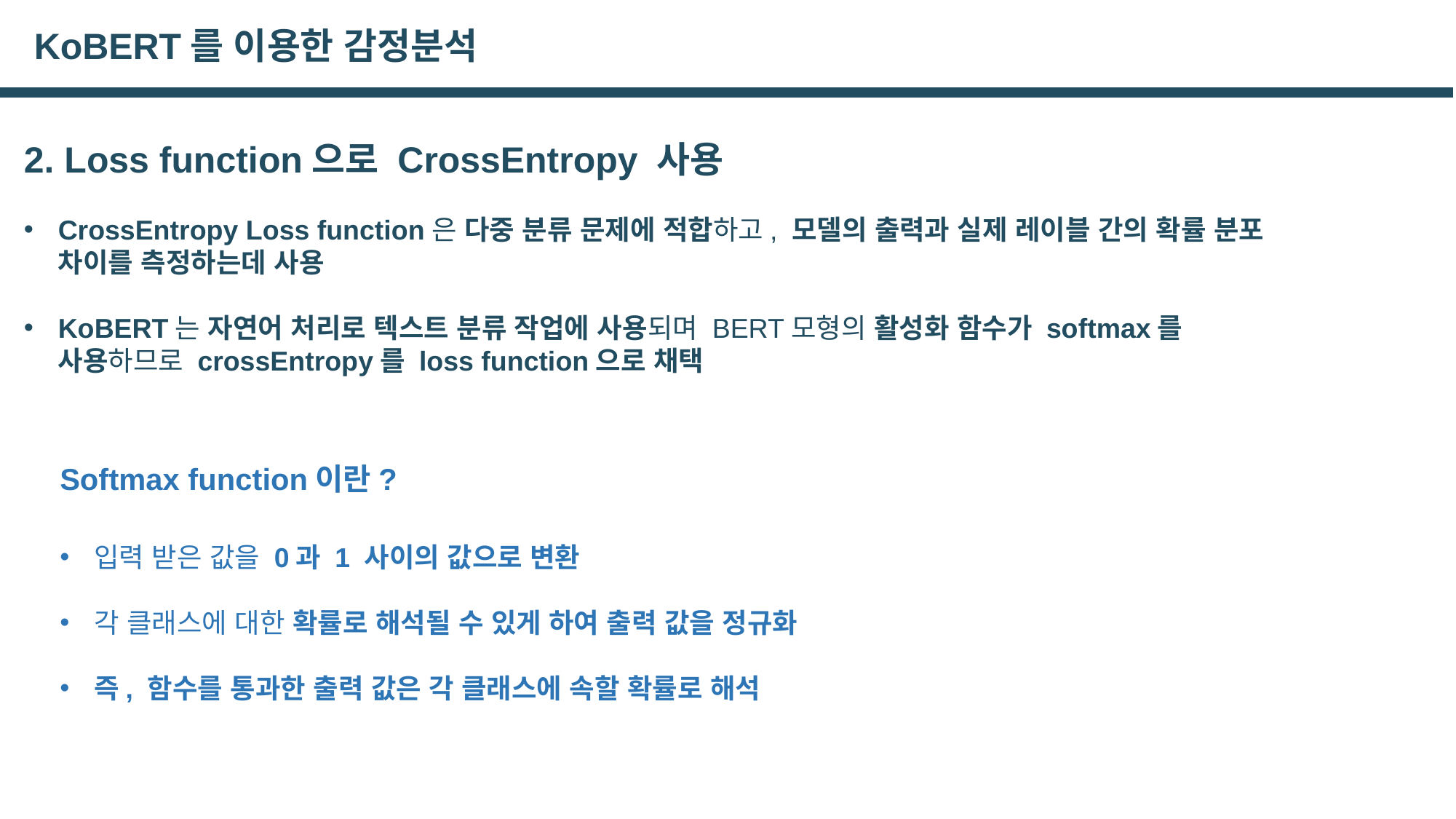

KoBERT를 이용한 감정분석
2. Loss function으로 CrossEntropy 사용

CrossEntropy Loss function은 다중 분류 문제에 적합하고, 모델의 출력과 실제 레이블 간의 확률 분포 차이를 측정하는데 사용

KoBERT는 자연어 처리로 텍스트 분류 작업에 사용되며 BERT모형의 활성화 함수가 softmax를 사용하므로 crossEntropy를 loss function으로 채택
Softmax function이란?

입력 받은 값을 0과 1 사이의 값으로 변환

각 클래스에 대한 확률로 해석될 수 있게 하여 출력 값을 정규화

즉, 함수를 통과한 출력 값은 각 클래스에 속할 확률로 해석